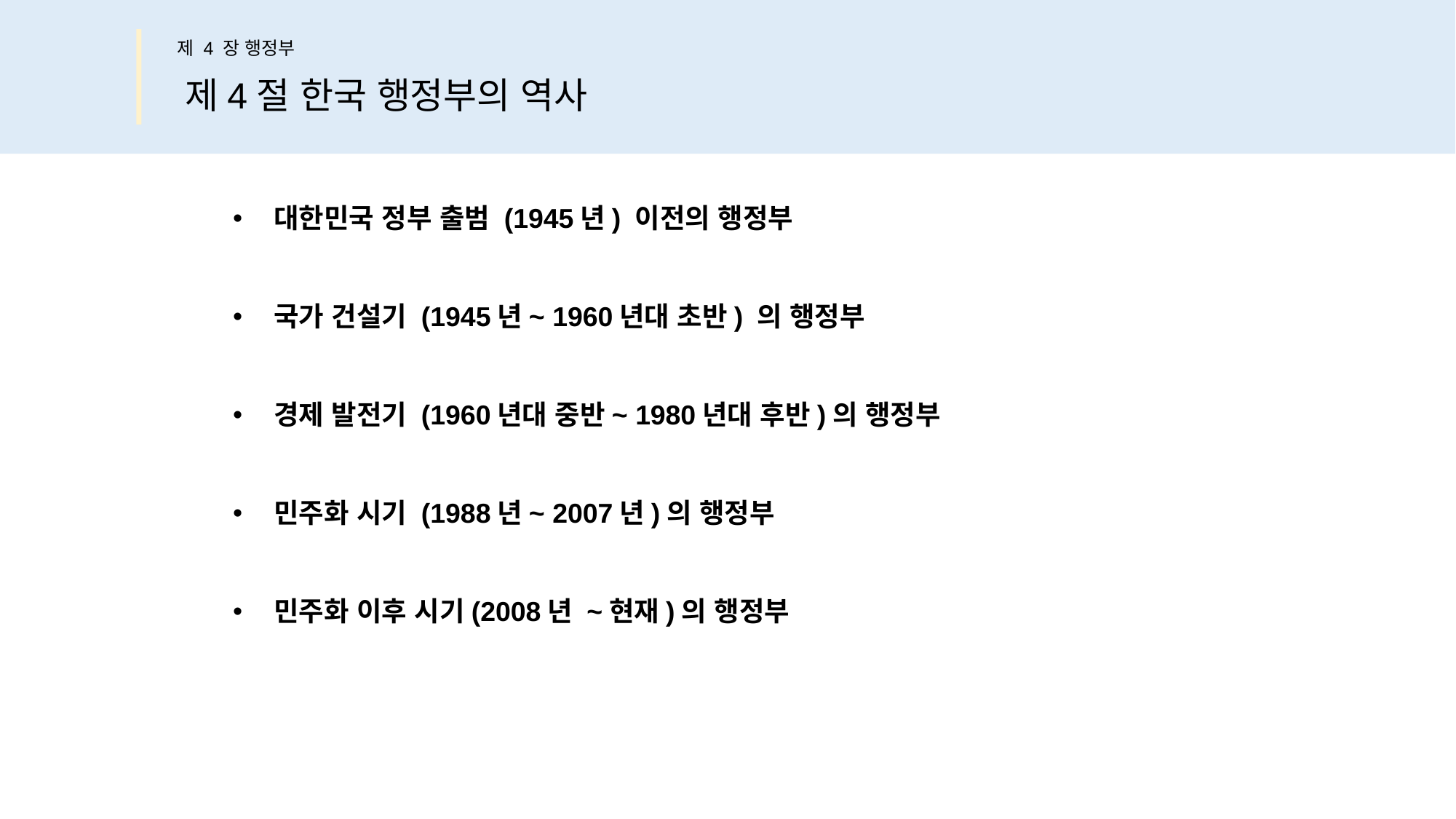

제 4 장 행정부
제4절 한국 행정부의 역사
대한민국 정부 출범 (1945년) 이전의 행정부

국가 건설기 (1945년~ 1960년대 초반) 의 행정부

경제 발전기 (1960년대 중반~ 1980년대 후반)의 행정부

민주화 시기 (1988년~ 2007년)의 행정부

민주화 이후 시기(2008년 ~현재)의 행정부